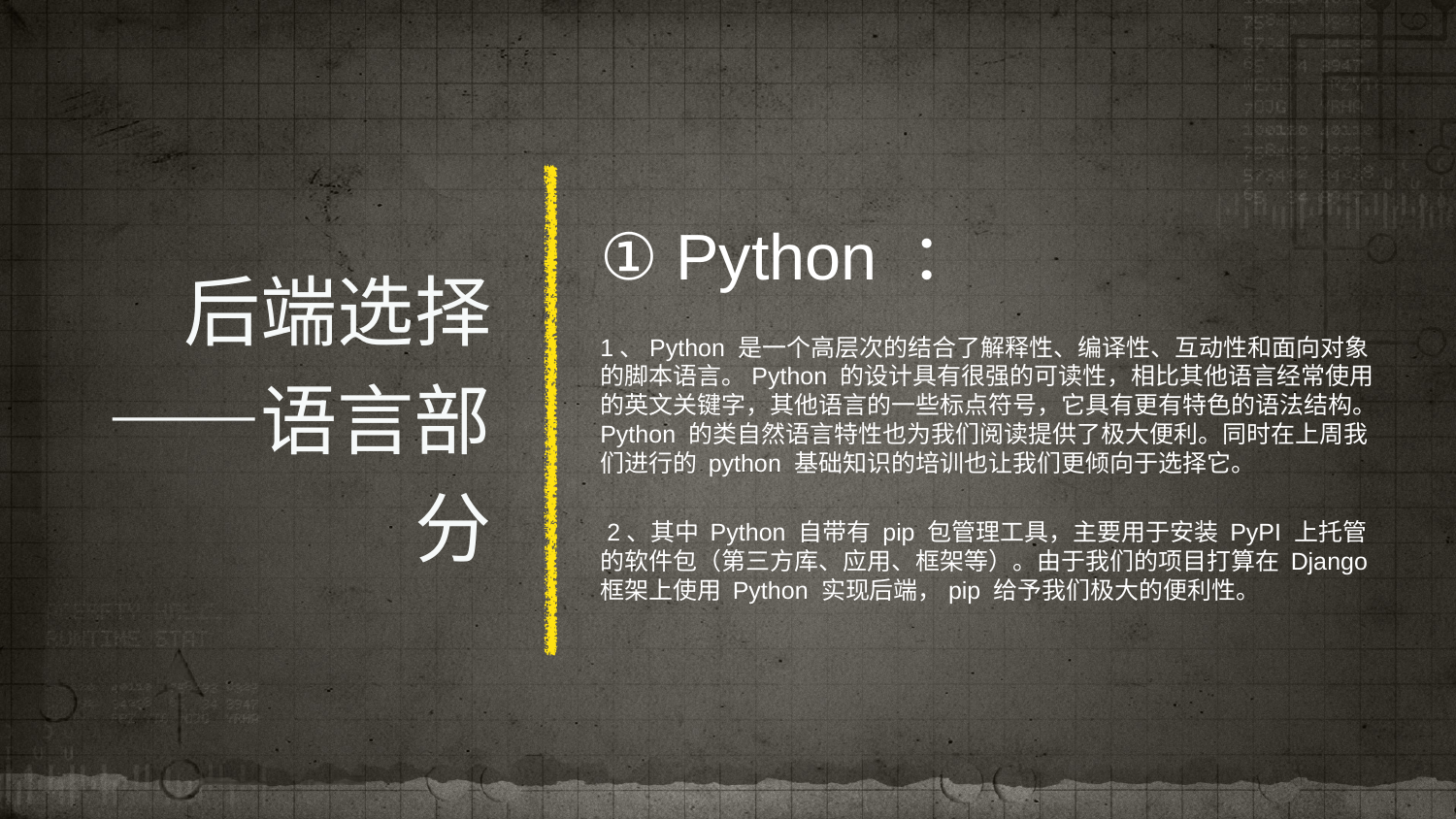

# 后端选择——语言部分
① Python ：
1、Python 是一个高层次的结合了解释性、编译性、互动性和面向对象的脚本语言。Python 的设计具有很强的可读性，相比其他语言经常使用的英文关键字，其他语言的一些标点符号，它具有更有特色的语法结构。Python 的类自然语言特性也为我们阅读提供了极大便利。同时在上周我们进行的 python 基础知识的培训也让我们更倾向于选择它。
 2、其中 Python 自带有 pip 包管理工具，主要用于安装 PyPI 上托管的软件包（第三方库、应用、框架等）。由于我们的项目打算在 Django框架上使用 Python 实现后端，pip 给予我们极大的便利性。